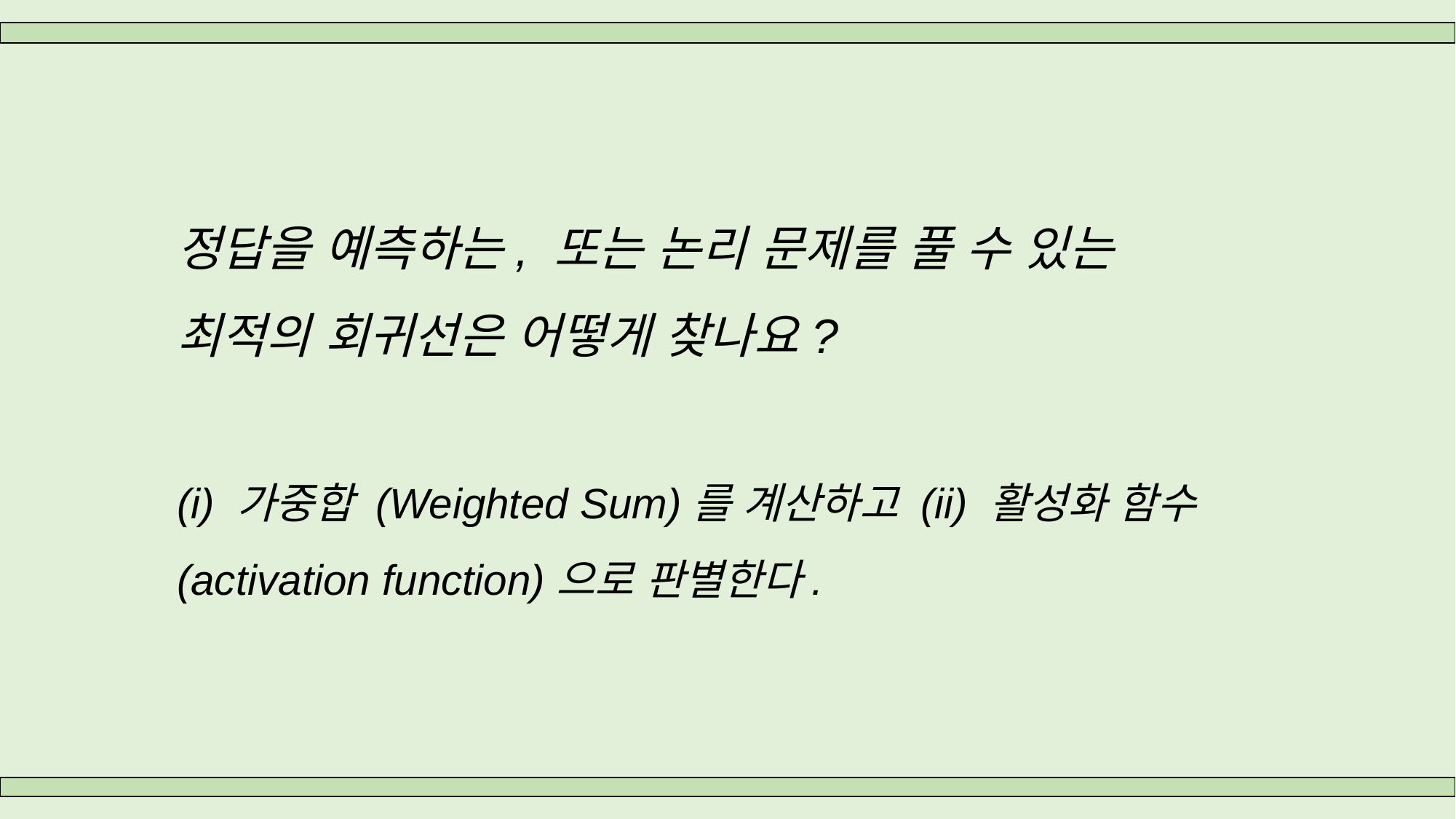

정답을 예측하는, 또는 논리 문제를 풀 수 있는
최적의 회귀선은 어떻게 찾나요?

(i) 가중합 (Weighted Sum)를 계산하고 (ii) 활성화 함수(activation function)으로 판별한다.